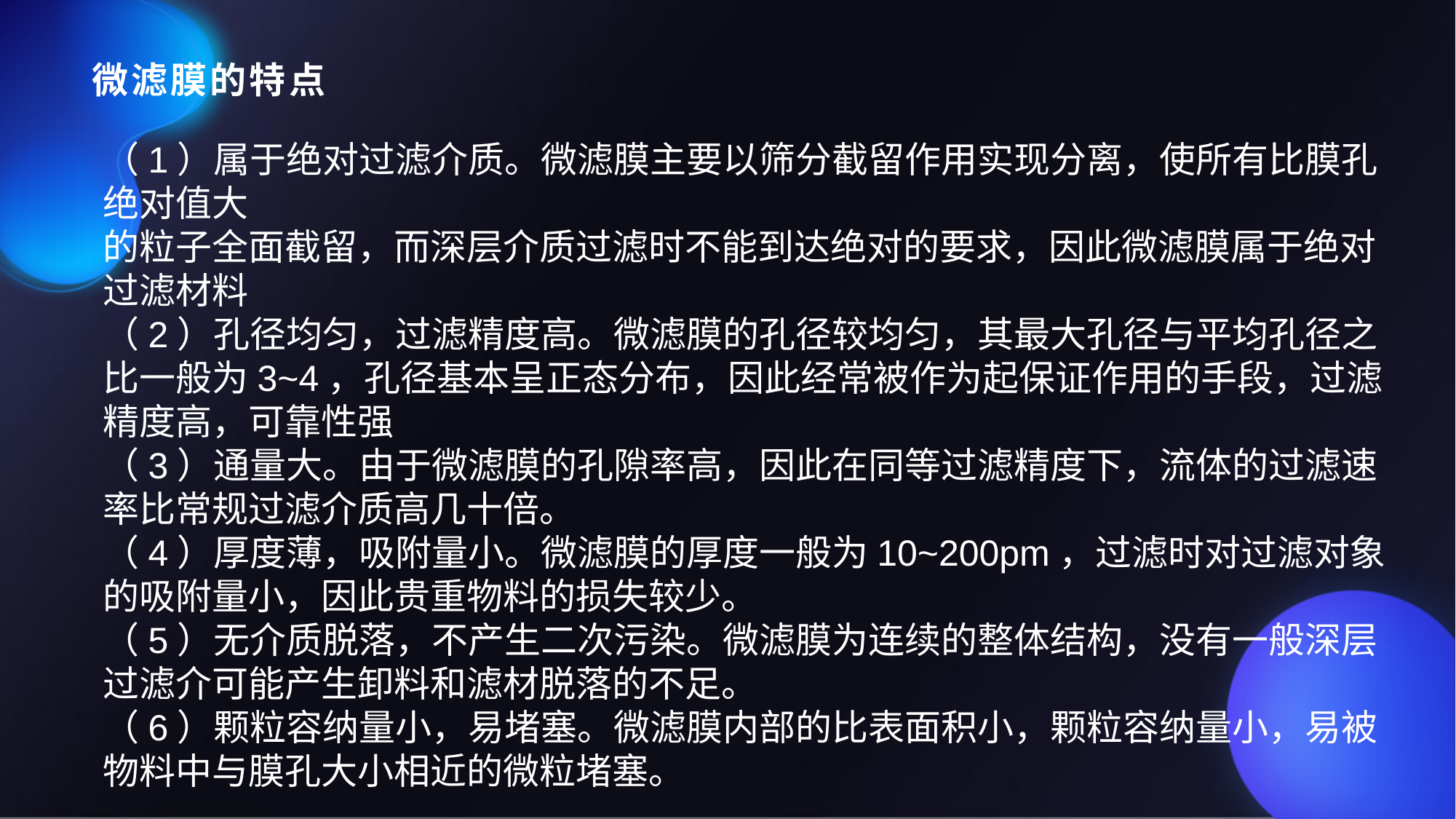

# 微滤膜的特点
（1）属于绝对过滤介质。微滤膜主要以筛分截留作用实现分离，使所有比膜孔绝对值大
的粒子全面截留，而深层介质过滤时不能到达绝对的要求，因此微滤膜属于绝对过滤材料
（2）孔径均匀，过滤精度高。微滤膜的孔径较均匀，其最大孔径与平均孔径之比一般为3~4，孔径基本呈正态分布，因此经常被作为起保证作用的手段，过滤精度高，可靠性强
（3）通量大。由于微滤膜的孔隙率高，因此在同等过滤精度下，流体的过滤速率比常规过滤介质高几十倍。
（4）厚度薄，吸附量小。微滤膜的厚度一般为10~200pm，过滤时对过滤对象的吸附量小，因此贵重物料的损失较少。
（5）无介质脱落，不产生二次污染。微滤膜为连续的整体结构，没有一般深层过滤介可能产生卸料和滤材脱落的不足。
（6）颗粒容纳量小，易堵塞。微滤膜内部的比表面积小，颗粒容纳量小，易被物料中与膜孔大小相近的微粒堵塞。